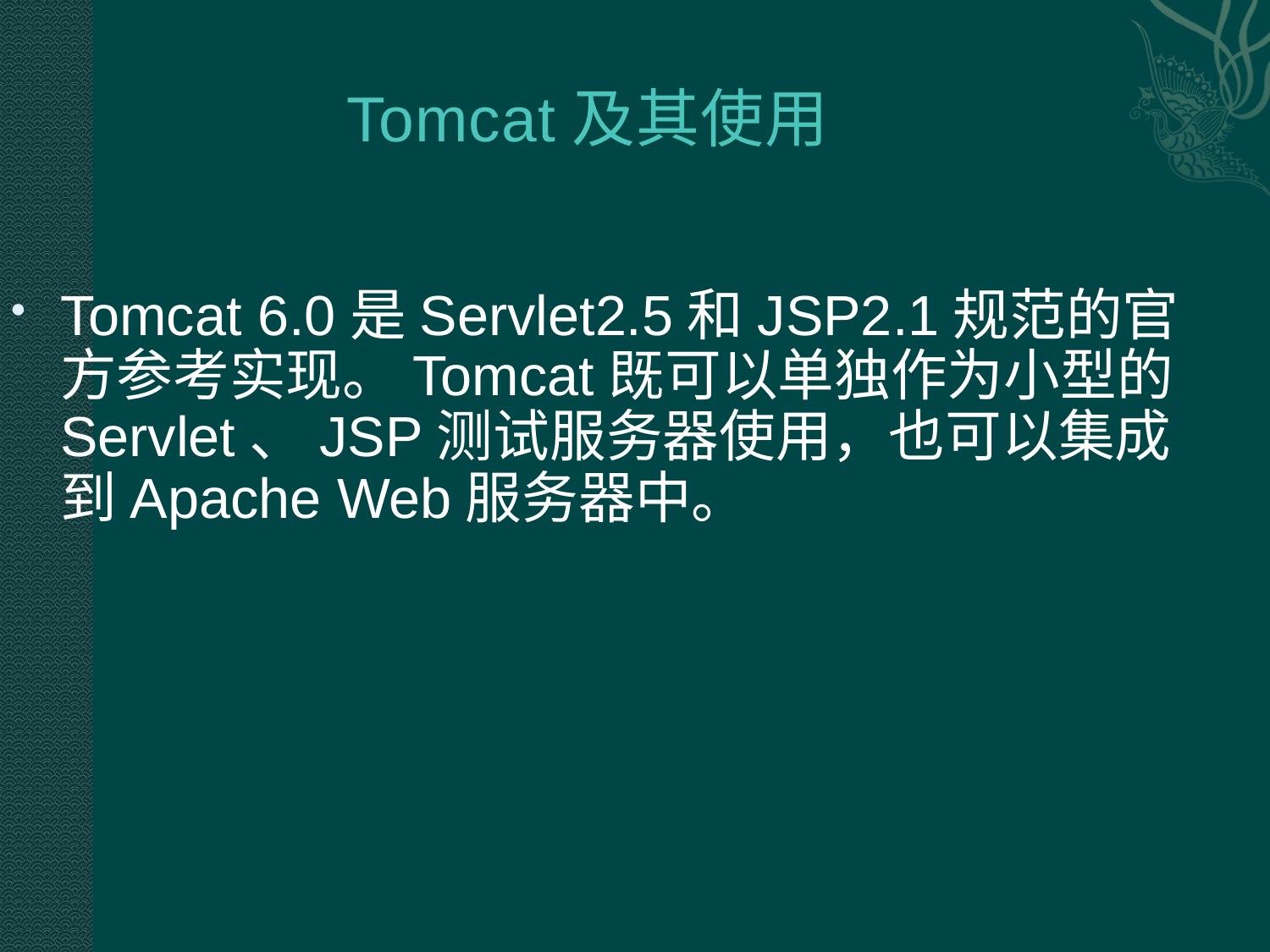

# Tomcat及其使用

Tomcat 6.0是Servlet2.5和JSP2.1规范的官方参考实现。Tomcat既可以单独作为小型的Servlet、JSP测试服务器使用，也可以集成到Apache Web服务器中。